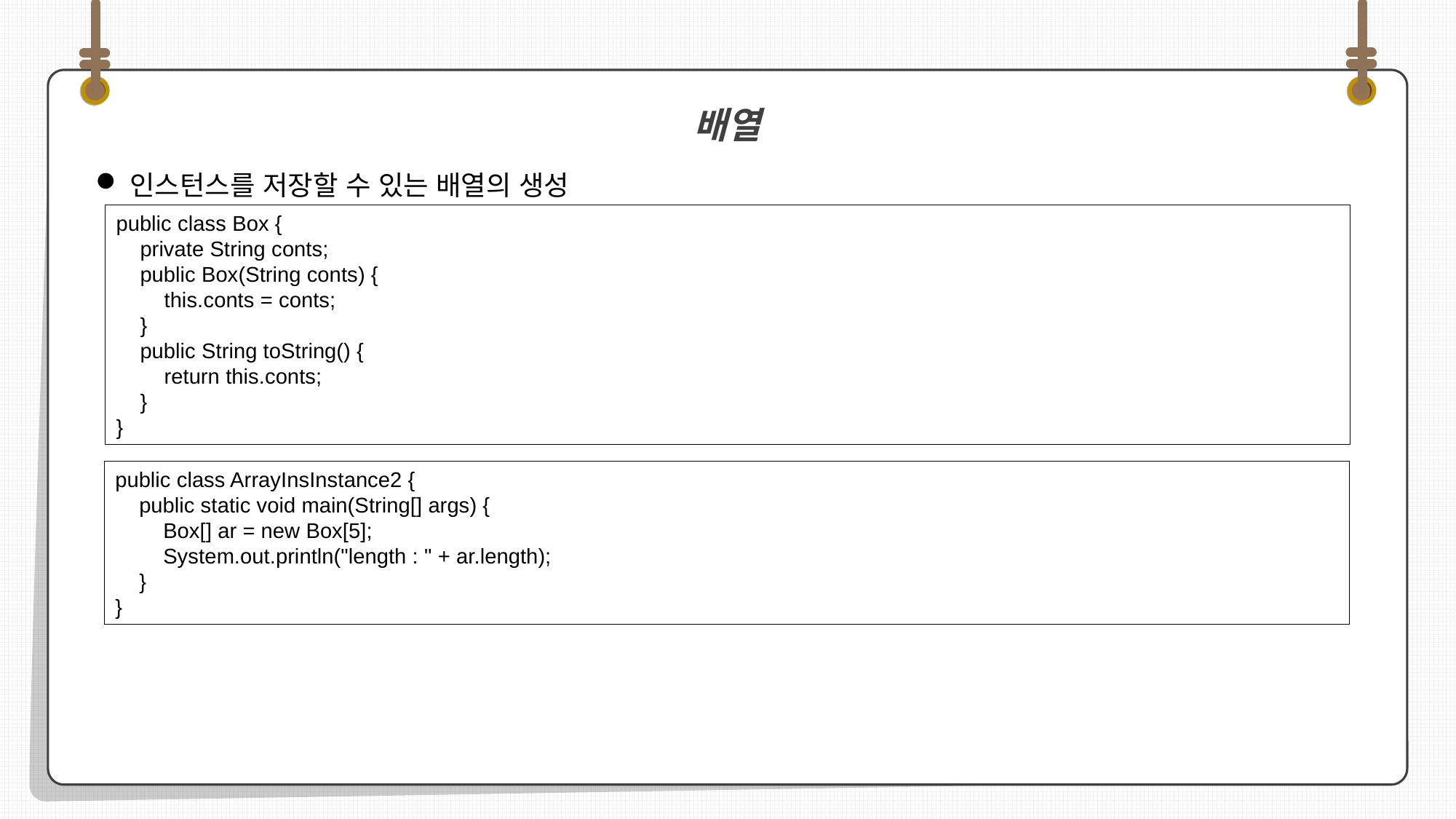

인스턴스를 저장할 수 있는 배열의 생성
배열

public class Box {
    private String conts;
    public Box(String conts) {
        this.conts = conts;
    }
    public String toString() {
        return this.conts;
    }
}
public class ArrayInsInstance2 {
    public static void main(String[] args) {
        Box[] ar = new Box[5];
        System.out.println("length : " + ar.length);
    }
}